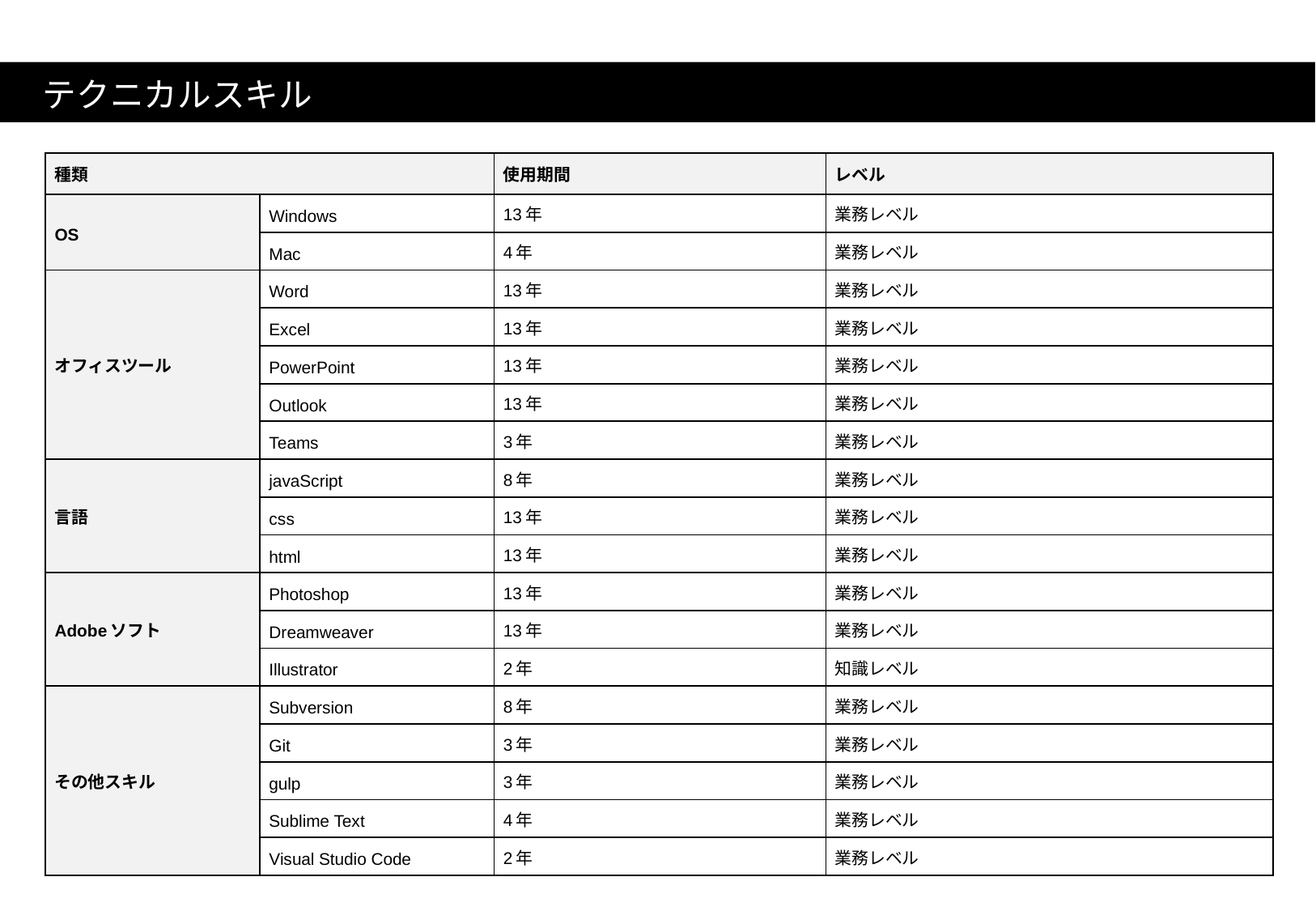

テクニカルスキル
| 種類 |  | 使用期間 | レベル |
| --- | --- | --- | --- |
| OS | Windows | 13年 | 業務レベル |
|  | Mac | 4年 | 業務レベル |
| オフィスツール | Word | 13年 | 業務レベル |
|  | Excel | 13年 | 業務レベル |
|  | PowerPoint | 13年 | 業務レベル |
|  | Outlook | 13年 | 業務レベル |
|  | Teams | 3年 | 業務レベル |
| 言語 | javaScript | 8年 | 業務レベル |
|  | css | 13年 | 業務レベル |
|  | html | 13年 | 業務レベル |
| Adobeソフト | Photoshop | 13年 | 業務レベル |
|  | Dreamweaver | 13年 | 業務レベル |
|  | Illustrator | 2年 | 知識レベル |
| その他スキル | Subversion | 8年 | 業務レベル |
|  | Git | 3年 | 業務レベル |
|  | gulp | 3年 | 業務レベル |
|  | Sublime Text | 4年 | 業務レベル |
|  | Visual Studio Code | 2年 | 業務レベル |